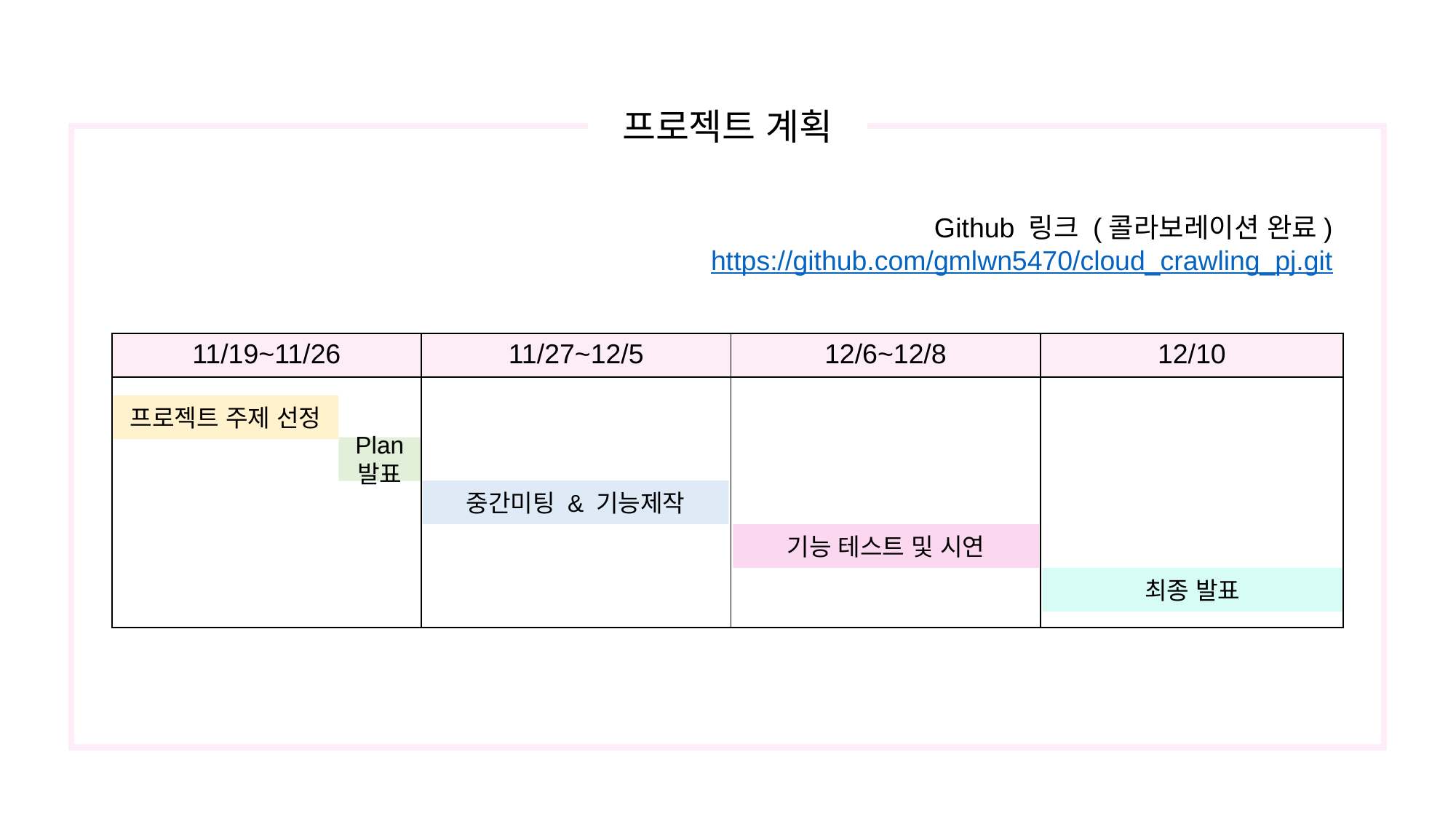

프로젝트 계획

Github 링크 (콜라보레이션 완료)
https://github.com/gmlwn5470/cloud_crawling_pj.git
| 11/19~11/26 | 11/27~12/5 | 12/6~12/8 | 12/10 |
| --- | --- | --- | --- |
|  |  |  |  |
프로젝트 주제 선정
Plan 발표
중간미팅 & 기능제작
기능 테스트 및 시연
최종 발표